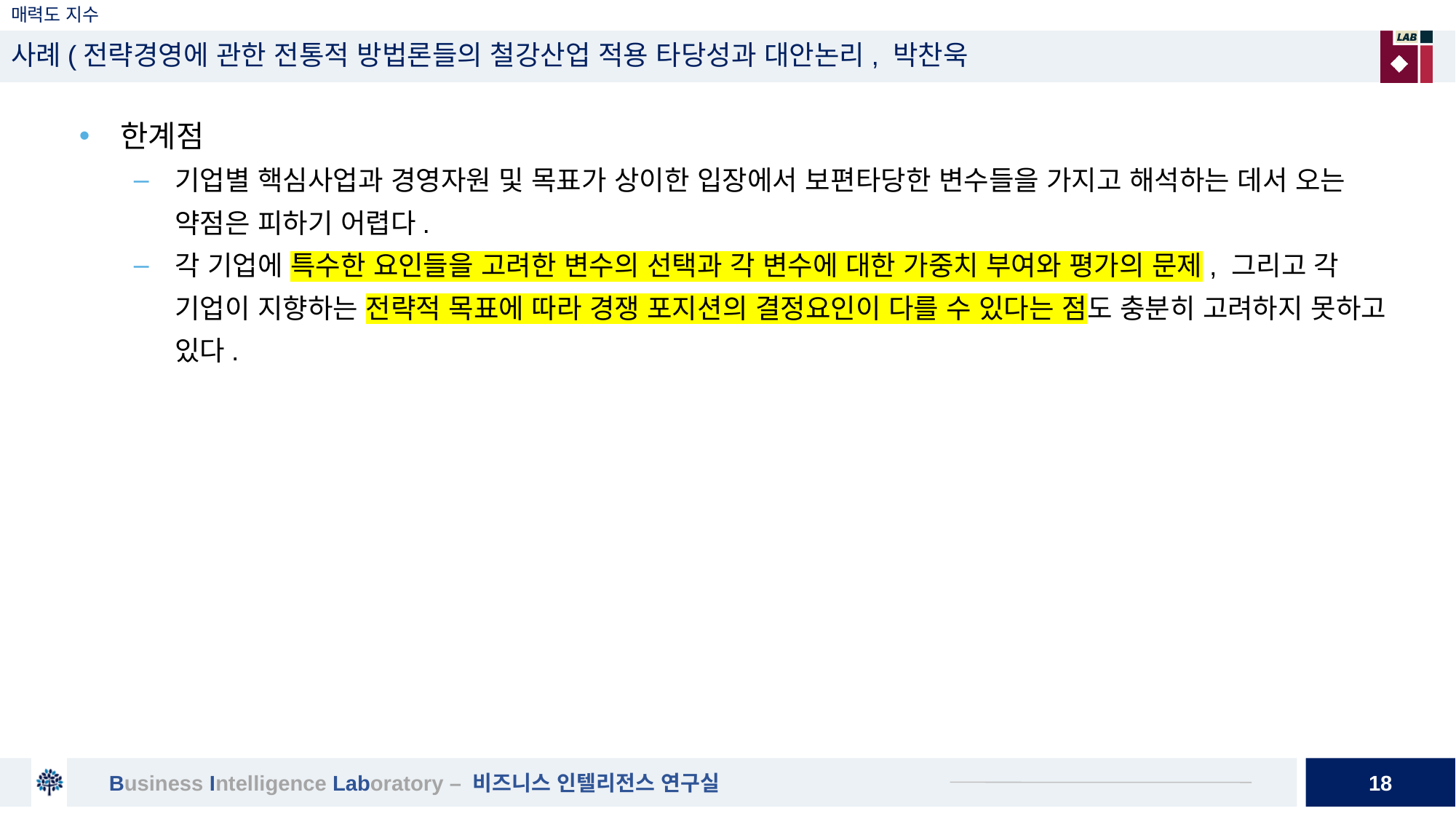

# 매력도 지수
사례(전략경영에 관한 전통적 방법론들의 철강산업 적용 타당성과 대안논리, 박찬욱
한계점
기업별 핵심사업과 경영자원 및 목표가 상이한 입장에서 보편타당한 변수들을 가지고 해석하는 데서 오는 약점은 피하기 어렵다.
각 기업에 특수한 요인들을 고려한 변수의 선택과 각 변수에 대한 가중치 부여와 평가의 문제, 그리고 각 기업이 지향하는 전략적 목표에 따라 경쟁 포지션의 결정요인이 다를 수 있다는 점도 충분히 고려하지 못하고 있다.
18